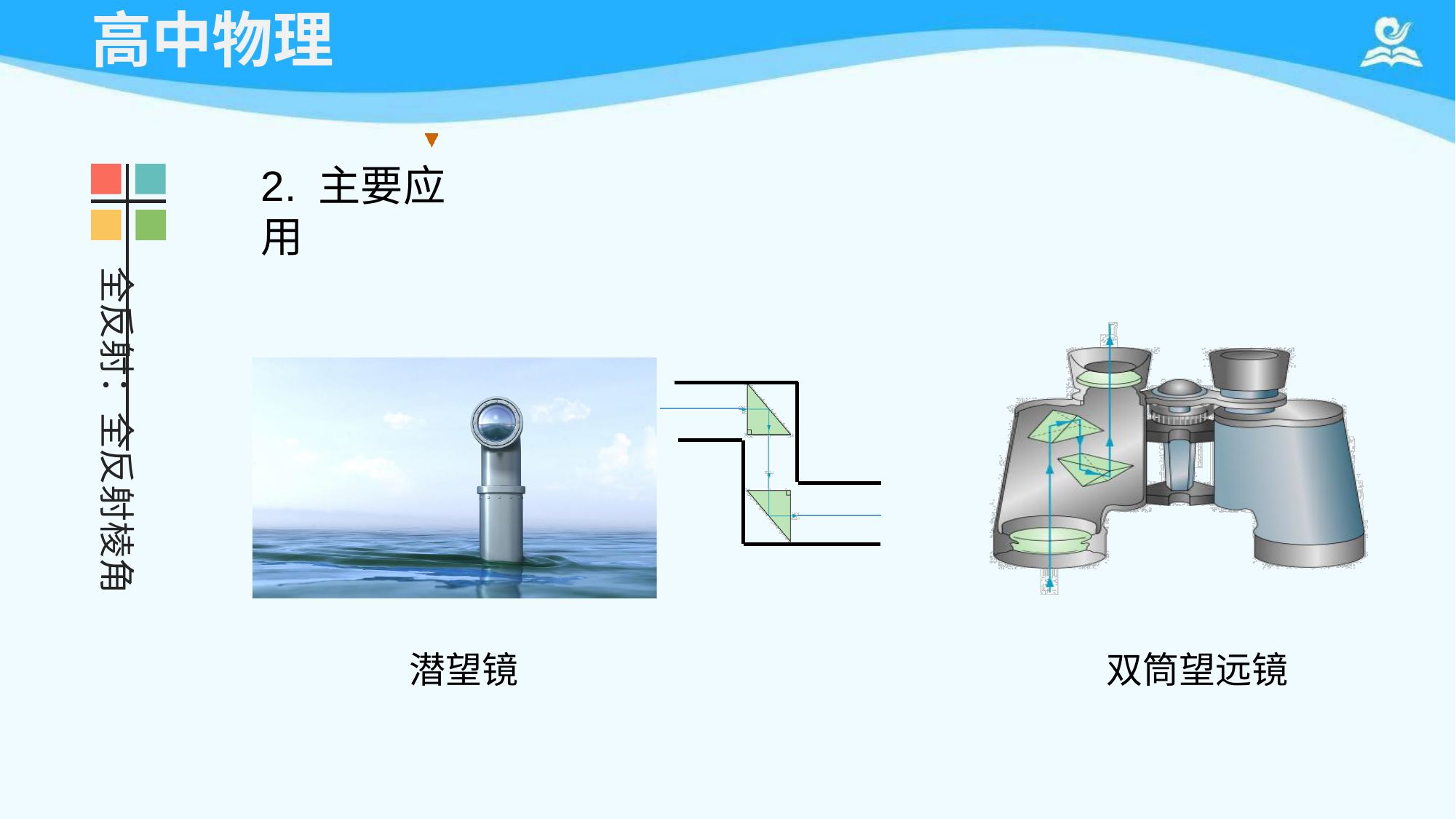

# 高中物理

2. 主要应用

全反射：全反射棱角

潜望镜
双筒望远镜